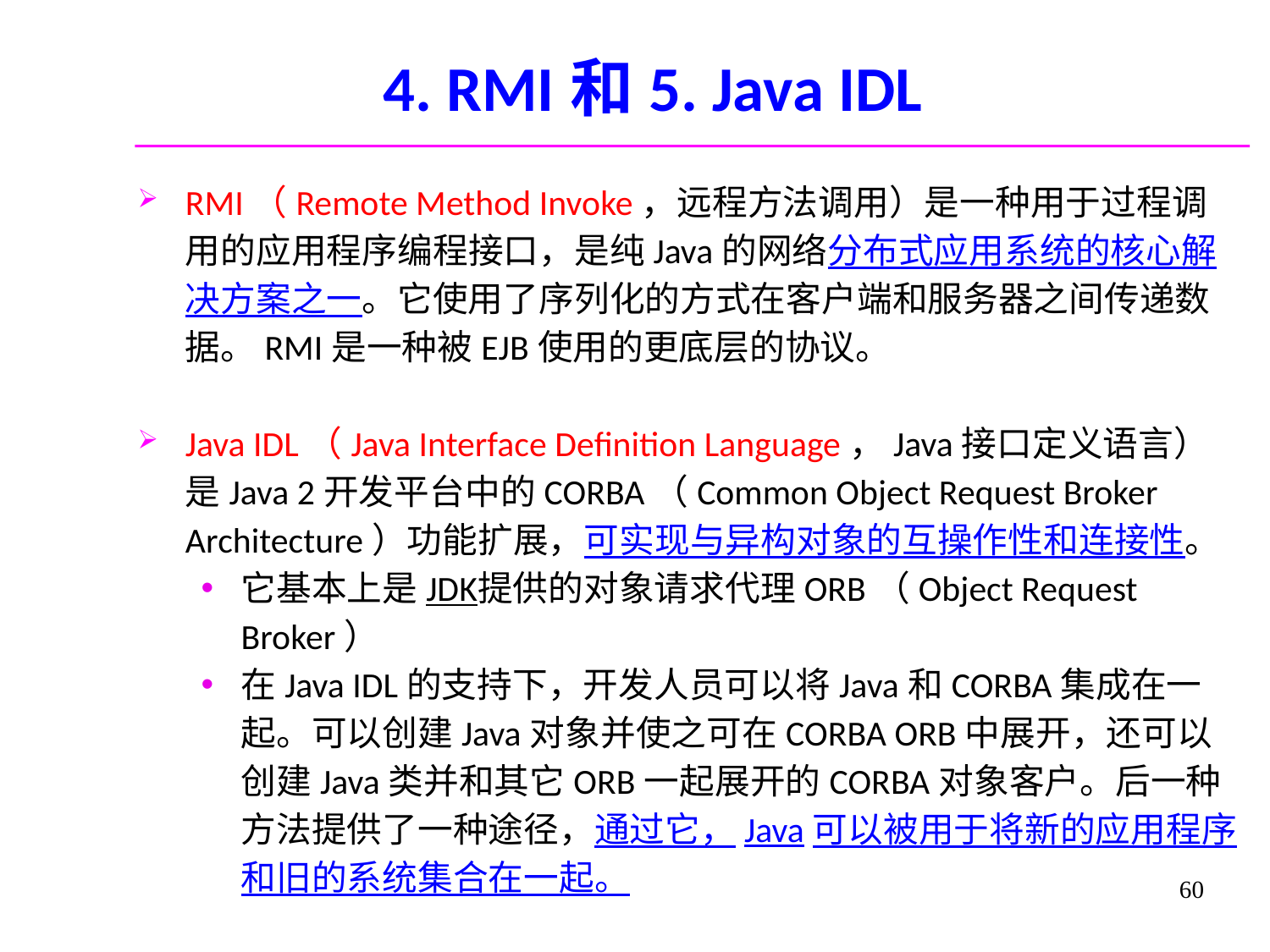

# 4. RMI和5. Java IDL

RMI（Remote Method Invoke，远程方法调用）是一种用于过程调用的应用程序编程接口，是纯Java的网络分布式应用系统的核心解决方案之一。它使用了序列化的方式在客户端和服务器之间传递数据。RMI是一种被EJB使用的更底层的协议。

Java IDL（Java Interface Definition Language，Java接口定义语言）是Java 2开发平台中的CORBA（Common Object Request Broker Architecture）功能扩展，可实现与异构对象的互操作性和连接性。
它基本上是JDK提供的对象请求代理ORB（Object Request Broker）
在Java IDL的支持下，开发人员可以将Java和CORBA集成在一起。可以创建Java对象并使之可在CORBA ORB中展开，还可以创建Java类并和其它ORB一起展开的CORBA对象客户。后一种方法提供了一种途径，通过它，Java可以被用于将新的应用程序和旧的系统集合在一起。

60